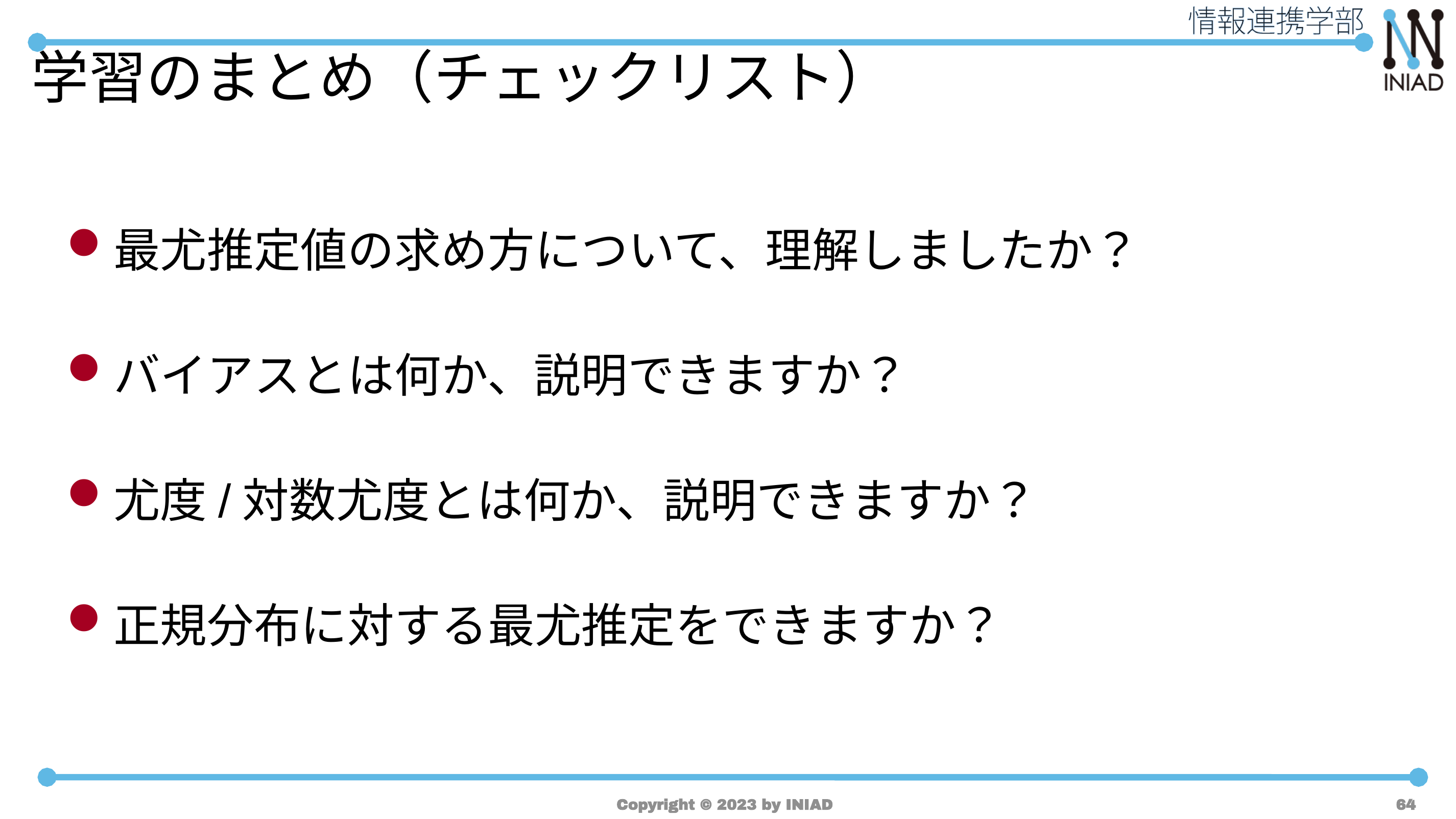

# 学習のまとめ（チェックリスト）
最尤推定値の求め方について、理解しましたか？

バイアスとは何か、説明できますか？

尤度/対数尤度とは何か、説明できますか？

正規分布に対する最尤推定をできますか？
Copyright © 2023 by INIAD
64